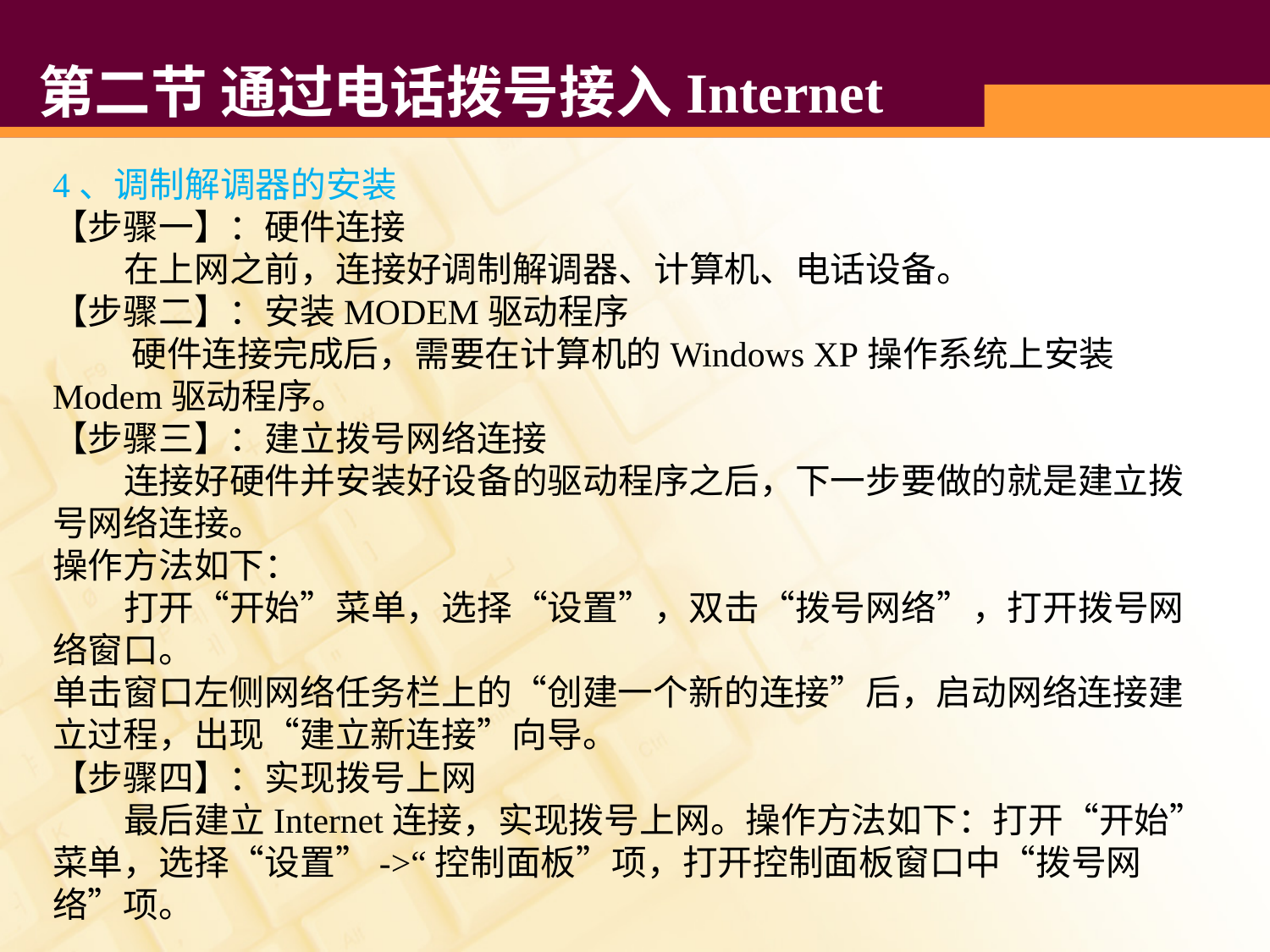

# 第二节 通过电话拨号接入Internet
4、调制解调器的安装
【步骤一】：硬件连接
        在上网之前，连接好调制解调器、计算机、电话设备。
【步骤二】：安装MODEM驱动程序
         硬件连接完成后，需要在计算机的Windows XP操作系统上安装Modem驱动程序。
【步骤三】：建立拨号网络连接
        连接好硬件并安装好设备的驱动程序之后，下一步要做的就是建立拨号网络连接。
操作方法如下：
        打开“开始”菜单，选择“设置”，双击“拨号网络”，打开拨号网络窗口。
单击窗口左侧网络任务栏上的“创建一个新的连接”后，启动网络连接建立过程，出现“建立新连接”向导。
【步骤四】：实现拨号上网
        最后建立Internet连接，实现拨号上网。操作方法如下：打开“开始”菜单，选择“设置”->“控制面板”项，打开控制面板窗口中“拨号网络”项。